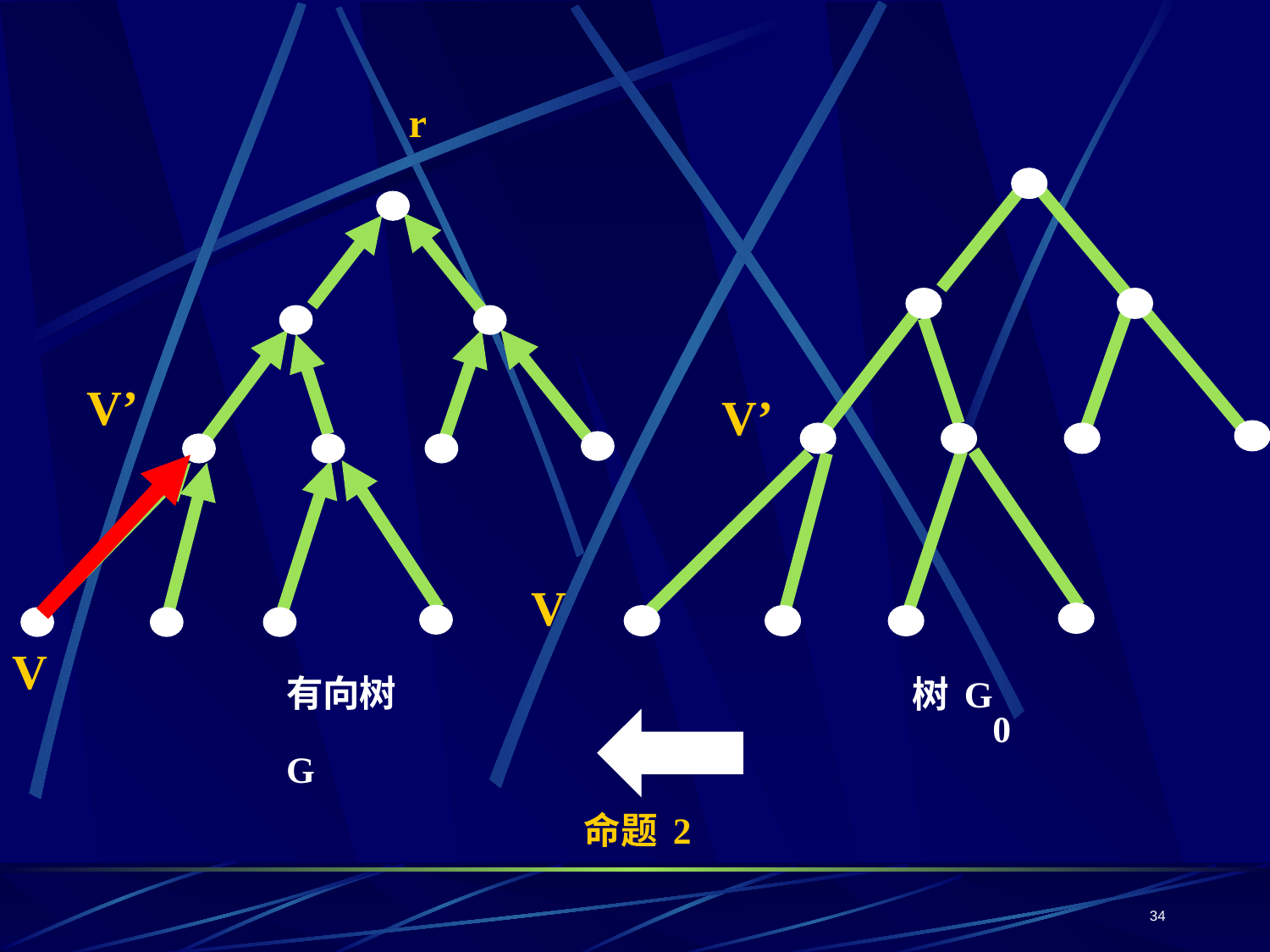

树G0
r

有向树G
V’
V’

V
V

命题2
34